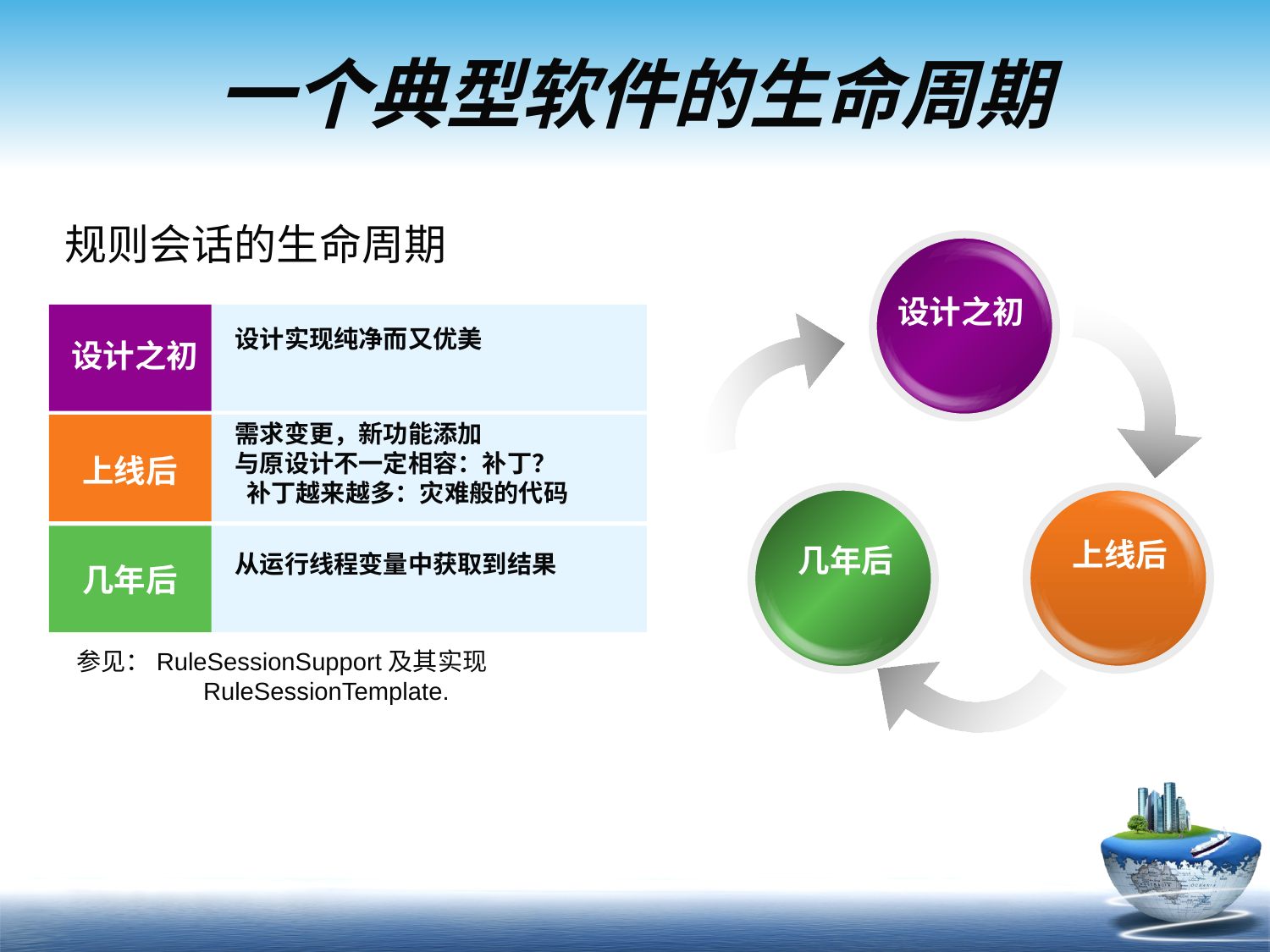

# 一个典型软件的生命周期
规则会话的生命周期

设计之初

设计实现纯净而又优美

设计之初

需求变更，新功能添加
与原设计不一定相容：补丁？
 补丁越来越多：灾难般的代码

上线后

上线后
几年后
从运行线程变量中获取到结果
几年后

参见：RuleSessionSupport及其实现
	RuleSessionTemplate.